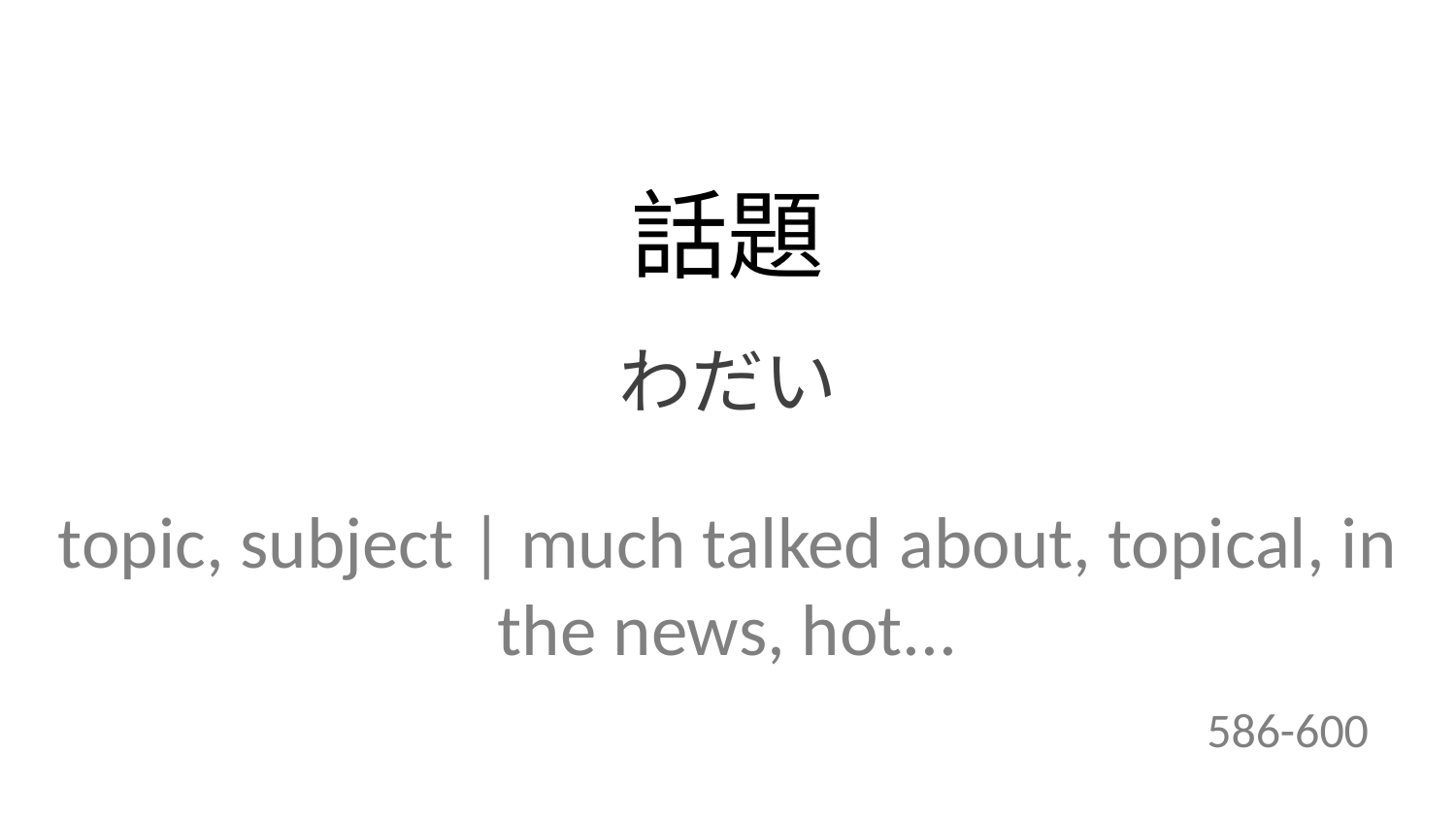

話題

わだい
topic, subject | much talked about, topical, in the news, hot...
586-600